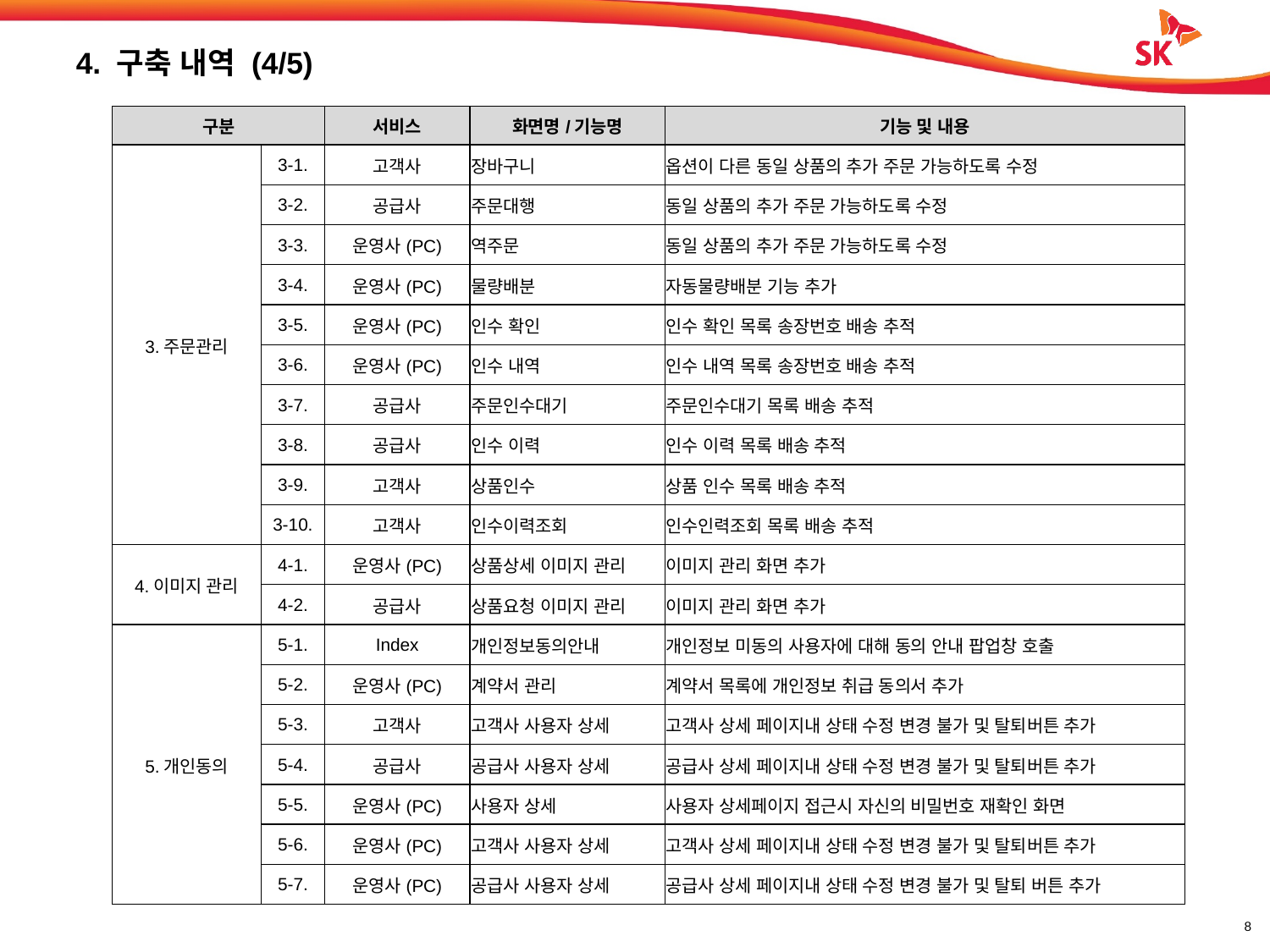

# 4. 구축 내역 (4/5)
| 구분 |  | 서비스 | 화면명/기능명 | 기능 및 내용 |
| --- | --- | --- | --- | --- |
| 3.주문관리 | 3-1. | 고객사 | 장바구니 | 옵션이 다른 동일 상품의 추가 주문 가능하도록 수정 |
|  | 3-2. | 공급사 | 주문대행 | 동일 상품의 추가 주문 가능하도록 수정 |
|  | 3-3. | 운영사(PC) | 역주문 | 동일 상품의 추가 주문 가능하도록 수정 |
|  | 3-4. | 운영사(PC) | 물량배분 | 자동물량배분 기능 추가 |
|  | 3-5. | 운영사(PC) | 인수 확인 | 인수 확인 목록 송장번호 배송 추적 |
|  | 3-6. | 운영사(PC) | 인수 내역 | 인수 내역 목록 송장번호 배송 추적 |
|  | 3-7. | 공급사 | 주문인수대기 | 주문인수대기 목록 배송 추적 |
|  | 3-8. | 공급사 | 인수 이력 | 인수 이력 목록 배송 추적 |
|  | 3-9. | 고객사 | 상품인수 | 상품 인수 목록 배송 추적 |
|  | 3-10. | 고객사 | 인수이력조회 | 인수인력조회 목록 배송 추적 |
| 4.이미지 관리 | 4-1. | 운영사(PC) | 상품상세 이미지 관리 | 이미지 관리 화면 추가 |
|  | 4-2. | 공급사 | 상품요청 이미지 관리 | 이미지 관리 화면 추가 |
| 5.개인동의 | 5-1. | Index | 개인정보동의안내 | 개인정보 미동의 사용자에 대해 동의 안내 팝업창 호출 |
|  | 5-2. | 운영사(PC) | 계약서 관리 | 계약서 목록에 개인정보 취급 동의서 추가 |
|  | 5-3. | 고객사 | 고객사 사용자 상세 | 고객사 상세 페이지내 상태 수정 변경 불가 및 탈퇴버튼 추가 |
|  | 5-4. | 공급사 | 공급사 사용자 상세 | 공급사 상세 페이지내 상태 수정 변경 불가 및 탈퇴버튼 추가 |
|  | 5-5. | 운영사(PC) | 사용자 상세 | 사용자 상세페이지 접근시 자신의 비밀번호 재확인 화면 |
|  | 5-6. | 운영사(PC) | 고객사 사용자 상세 | 고객사 상세 페이지내 상태 수정 변경 불가 및 탈퇴버튼 추가 |
|  | 5-7. | 운영사(PC) | 공급사 사용자 상세 | 공급사 상세 페이지내 상태 수정 변경 불가 및 탈퇴 버튼 추가 |